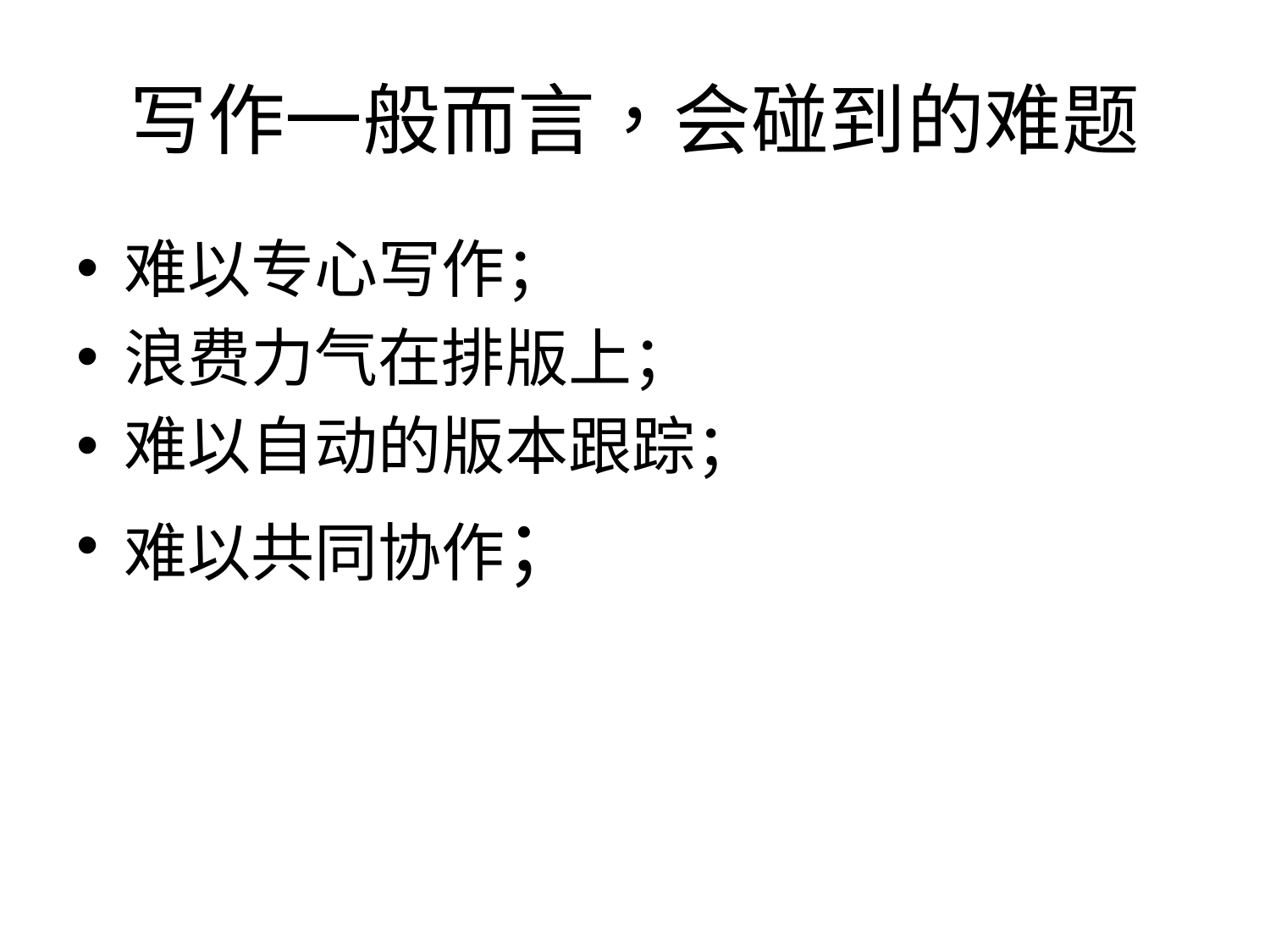

# 写作一般而言，会碰到的难题
难以专心写作；
浪费力气在排版上；
难以自动的版本跟踪；
难以共同协作；